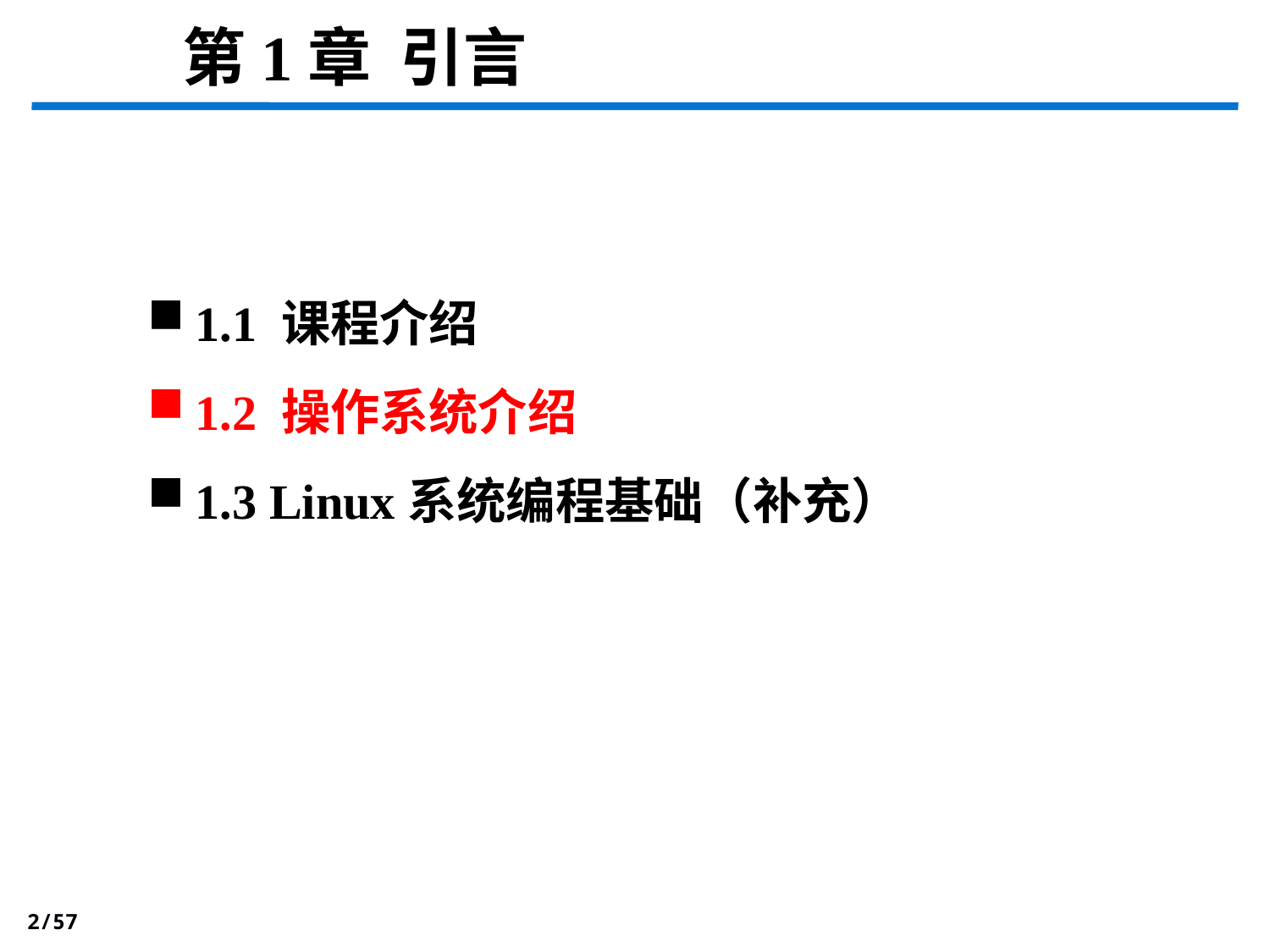

第1章  引言
1.1 课程介绍
1.2 操作系统介绍
1.3 Linux系统编程基础（补充）